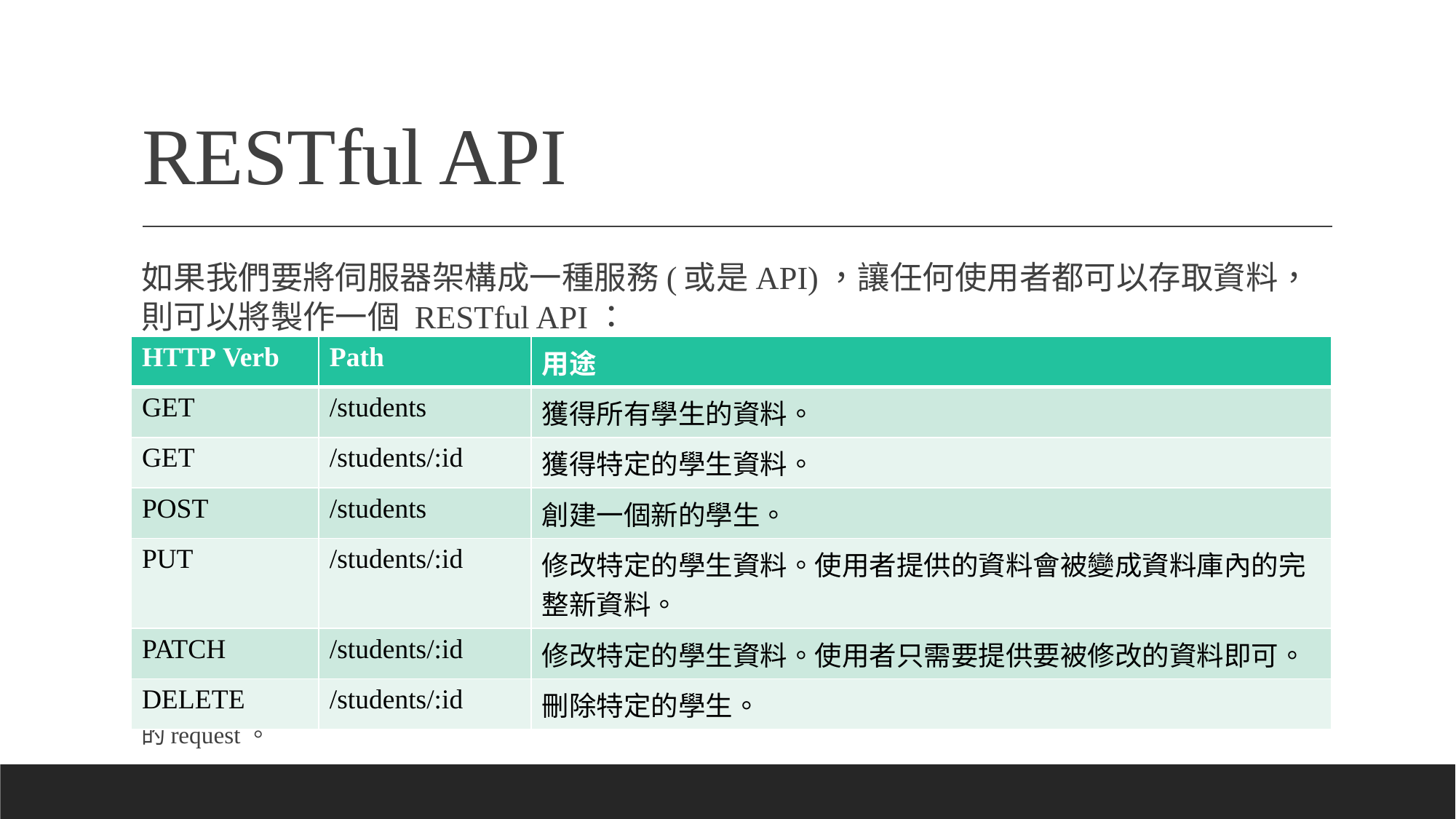

# RESTful API
如果我們要將伺服器架構成一種服務(或是API)，讓任何使用者都可以存取資料，則可以將製作一個 RESTful API：

*. 因為網頁瀏覽器只能夠送出GET以及POST這兩種Request，所以我們可以用Post man來測試寄出其他種類的request。
| HTTP Verb | Path | 用途 |
| --- | --- | --- |
| GET | /students | 獲得所有學生的資料。 |
| GET | /students/:id | 獲得特定的學生資料。 |
| POST | /students | 創建一個新的學生。 |
| PUT | /students/:id | 修改特定的學生資料。使用者提供的資料會被變成資料庫內的完整新資料。 |
| PATCH | /students/:id | 修改特定的學生資料。使用者只需要提供要被修改的資料即可。 |
| DELETE | /students/:id | 刪除特定的學生。 |